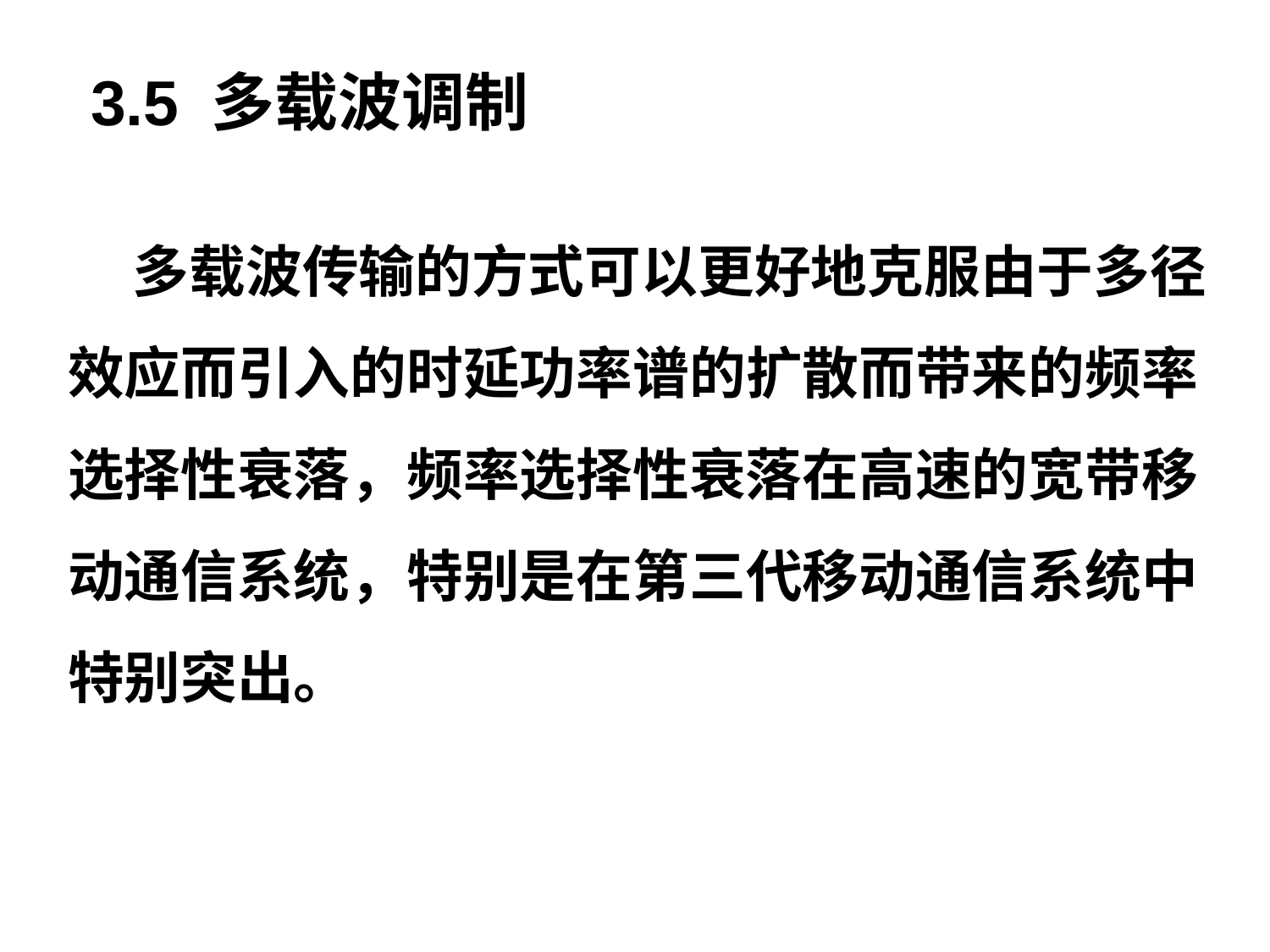

3.5 多载波调制
    多载波传输的方式可以更好地克服由于多径效应而引入的时延功率谱的扩散而带来的频率选择性衰落，频率选择性衰落在高速的宽带移动通信系统，特别是在第三代移动通信系统中特别突出。